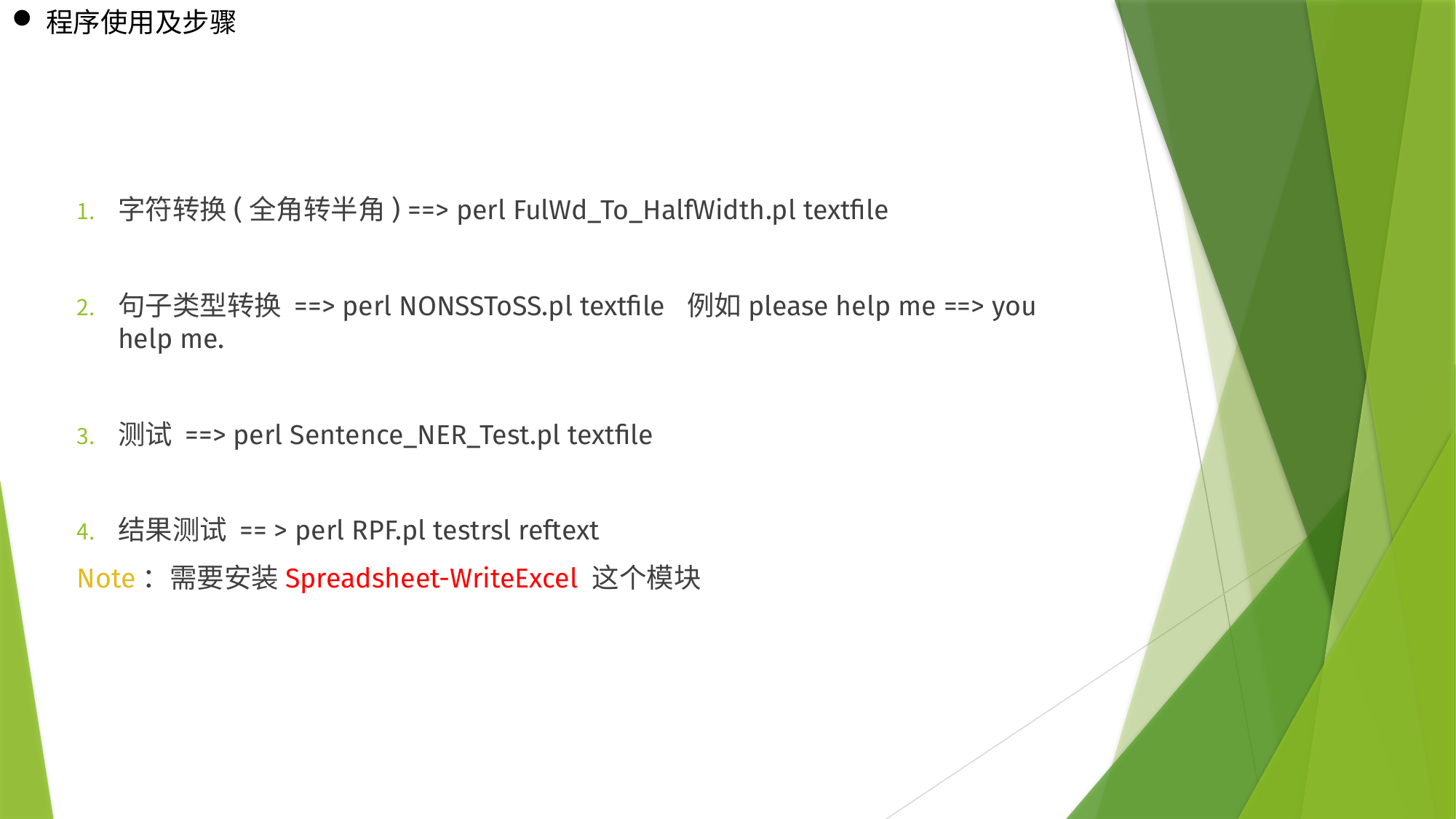

程序使用及步骤
字符转换(全角转半角) ==> perl FulWd_To_HalfWidth.pl textfile

句子类型转换 ==> perl NONSSToSS.pl textfile  例如please help me ==> you help me.

测试 ==> perl Sentence_NER_Test.pl textfile

结果测试 == > perl RPF.pl testrsl reftext
Note：需要安装Spreadsheet-WriteExcel 这个模块